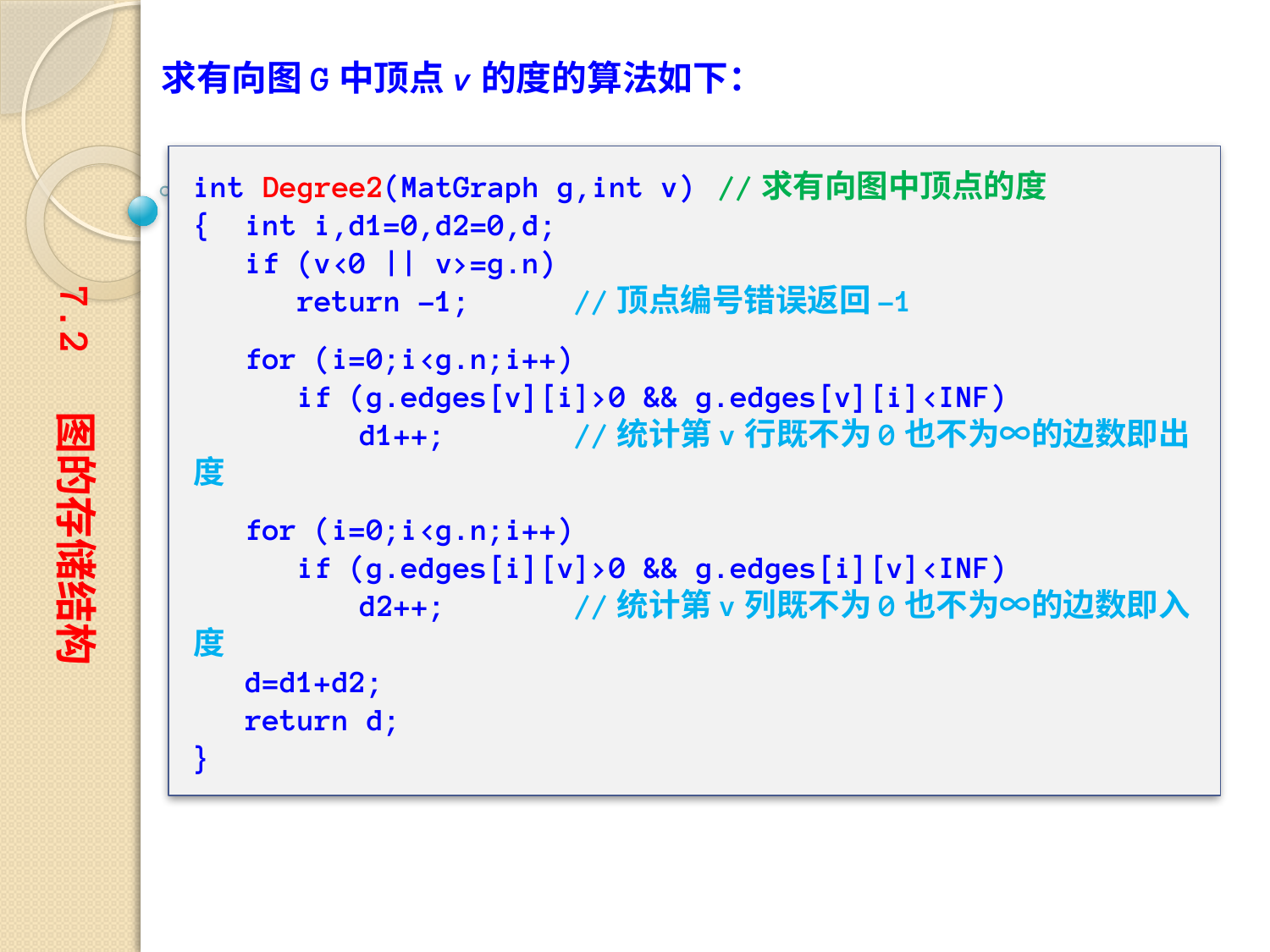

求有向图G中顶点v的度的算法如下：
int Degree2(MatGraph g,int v)	 //求有向图中顶点的度
{  int i,d1=0,d2=0,d;
   if (v<0 || v>=g.n)
      return -1;	//顶点编号错误返回-1
   for (i=0;i<g.n;i++)
      if (g.edges[v][i]>0 && g.edges[v][i]<INF)
	　d1++;		//统计第v行既不为0也不为∞的边数即出度
   for (i=0;i<g.n;i++)
      if (g.edges[i][v]>0 && g.edges[i][v]<INF)
	　d2++;		//统计第v列既不为0也不为∞的边数即入度
   d=d1+d2;
   return d;
}
7.2  图的存储结构